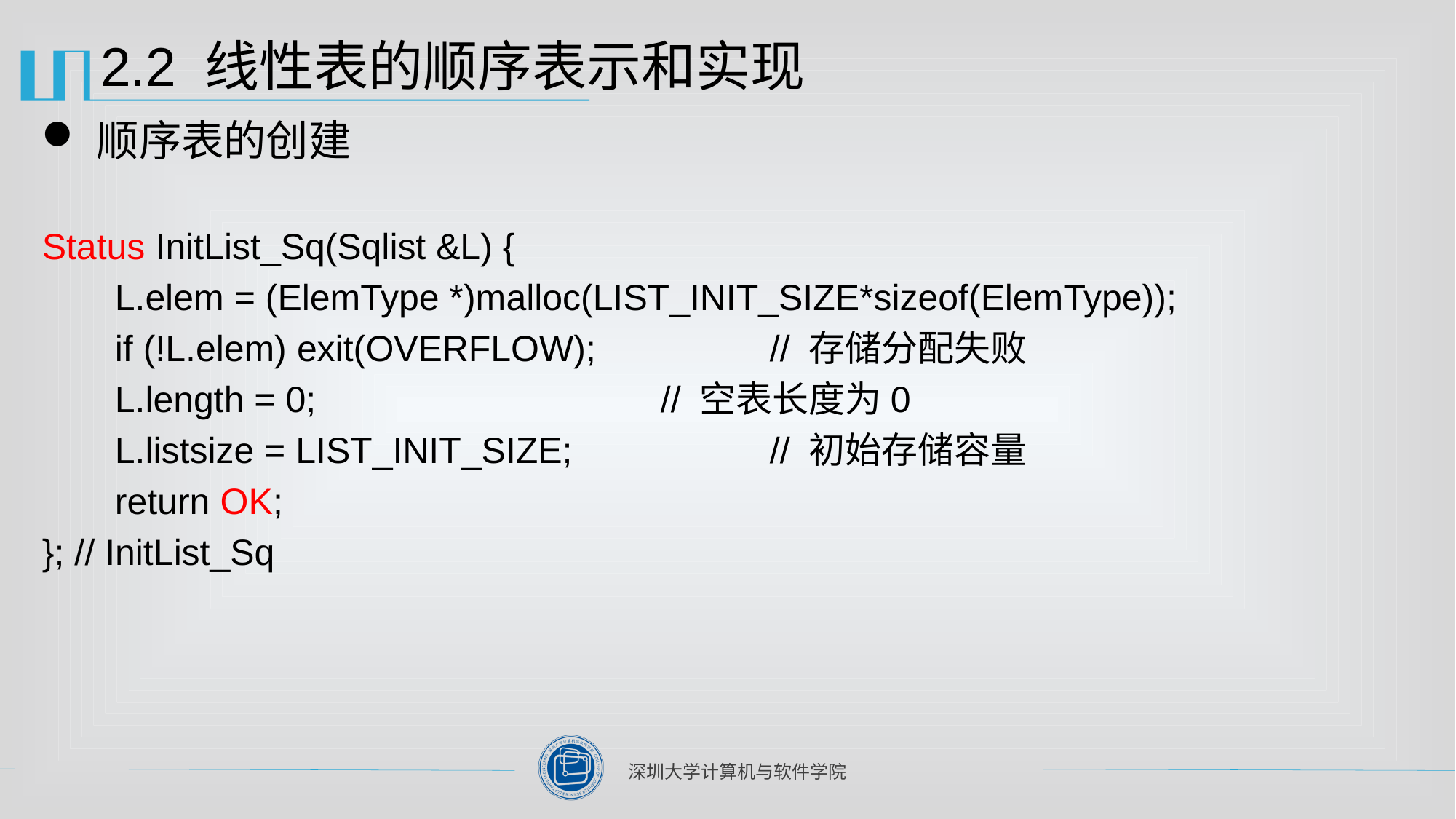

# 2.2 线性表的顺序表示和实现
顺序表的创建

Status InitList_Sq(Sqlist &L) {
	L.elem = (ElemType *)malloc(LIST_INIT_SIZE*sizeof(ElemType));
	if (!L.elem) exit(OVERFLOW);		// 存储分配失败
	L.length = 0;				// 空表长度为0
	L.listsize = LIST_INIT_SIZE;		// 初始存储容量
	return OK;
}; // InitList_Sq

13